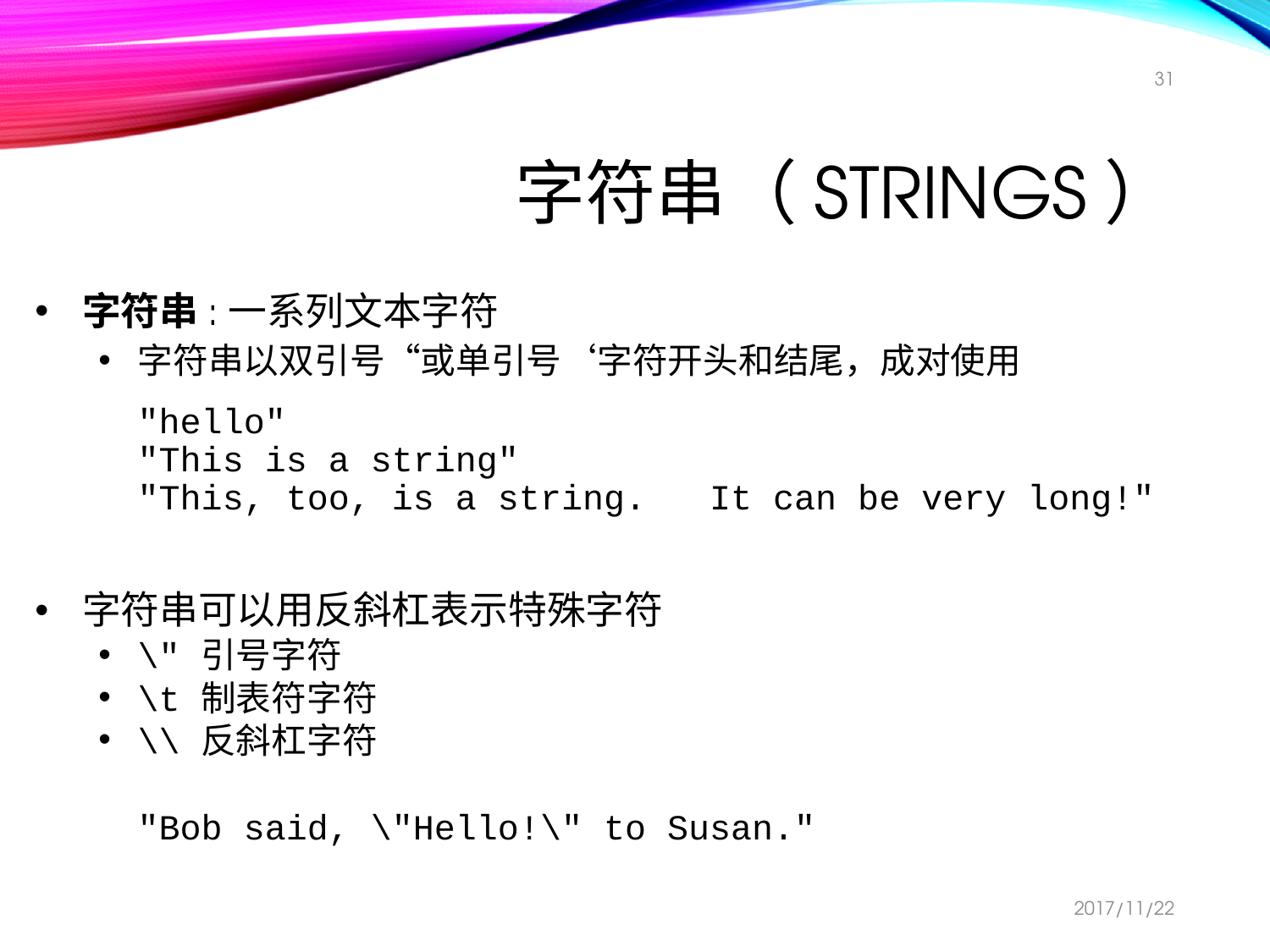

31
# 字符串（Strings）
字符串:一系列文本字符
字符串以双引号“或单引号‘字符开头和结尾，成对使用
"hello"
"This is a string"
"This, too, is a string.   It can be very long!"

字符串可以用反斜杠表示特殊字符
\"	引号字符
\t	制表符字符
\\	反斜杠字符

	"Bob said, \"Hello!\" to Susan."
2017/11/22